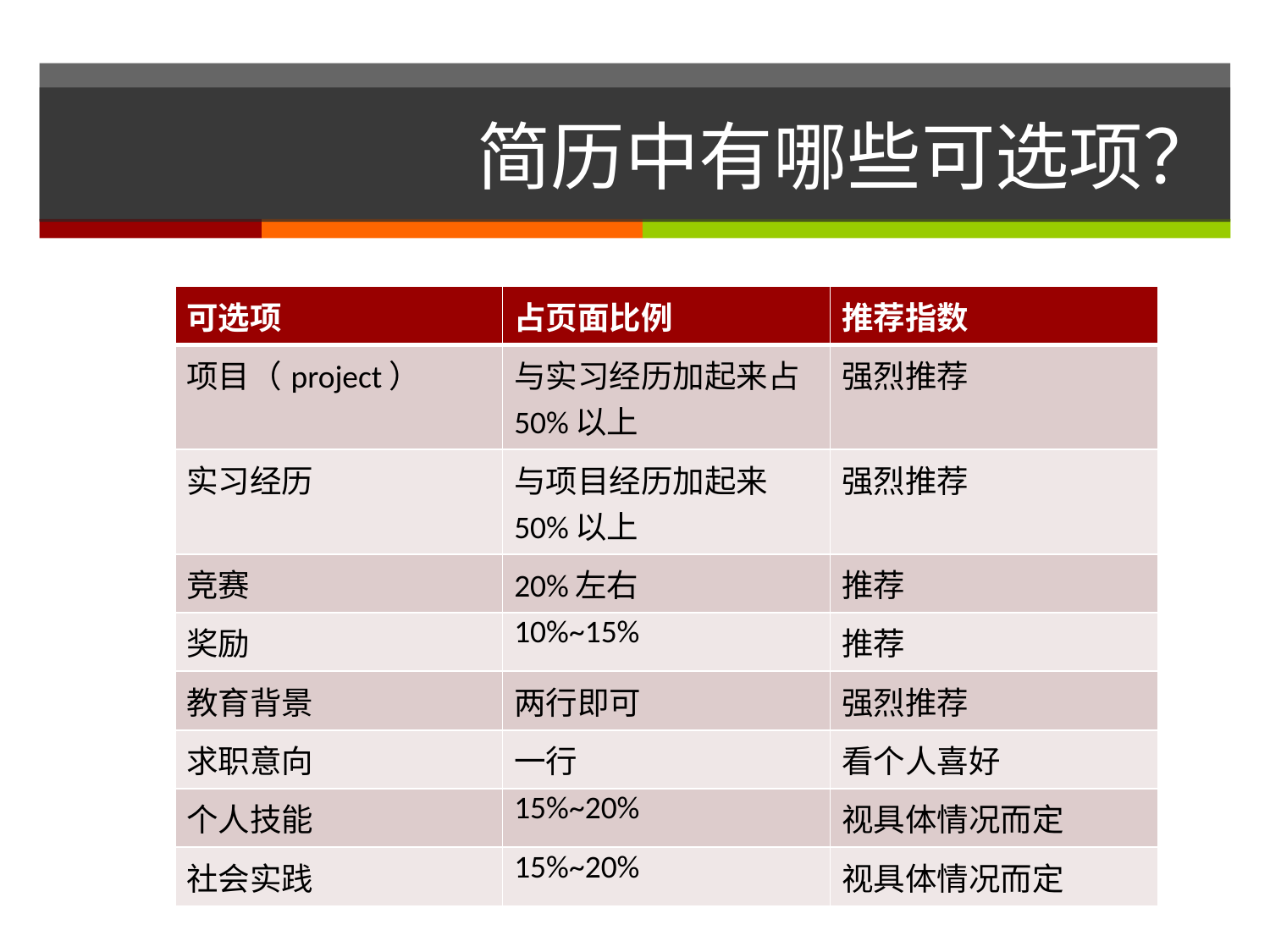

# 简历中有哪些可选项？
| 可选项 | 占页面比例 | 推荐指数 |
| --- | --- | --- |
| 项目（project） | 与实习经历加起来占50%以上 | 强烈推荐 |
| 实习经历 | 与项目经历加起来50%以上 | 强烈推荐 |
| 竞赛 | 20%左右 | 推荐 |
| 奖励 | 10%~15% | 推荐 |
| 教育背景 | 两行即可 | 强烈推荐 |
| 求职意向 | 一行 | 看个人喜好 |
| 个人技能 | 15%~20% | 视具体情况而定 |
| 社会实践 | 15%~20% | 视具体情况而定 |